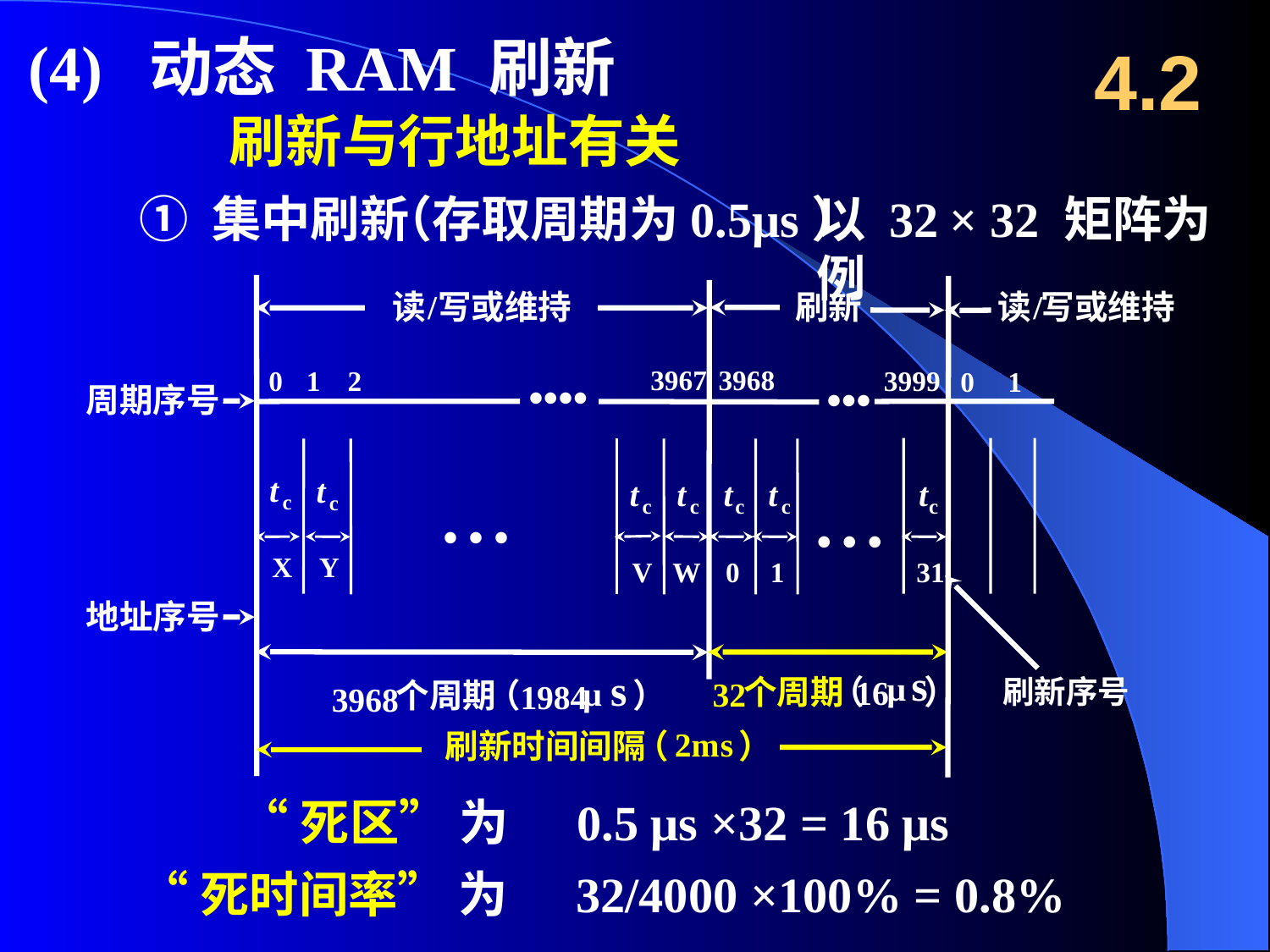

(4)  动态 RAM 刷新
4.2
 刷新与行地址有关
① 集中刷新
（存取周期为0.5μs）
以 32 × 32 矩阵为例

读
/
写或维持
刷新
读
/
写或维持

3967
3968
0
1
2
3999
••••
0
1

•••
周期序号

t
t
t
t
t
t
t
c
c
c
c
c
c
c
• • •
• • •

X
Y
V
W
0
1
31

地址序号

s
s
μ

μ
个周期
（
）
刷新序号
16
32
个周期
（
）
1984
3968

2m
s
刷新时间间隔
（
）

“死区” 为     0.5 μs ×32 = 16 μs
“死时间率” 为     32/4000 ×100% = 0.8%